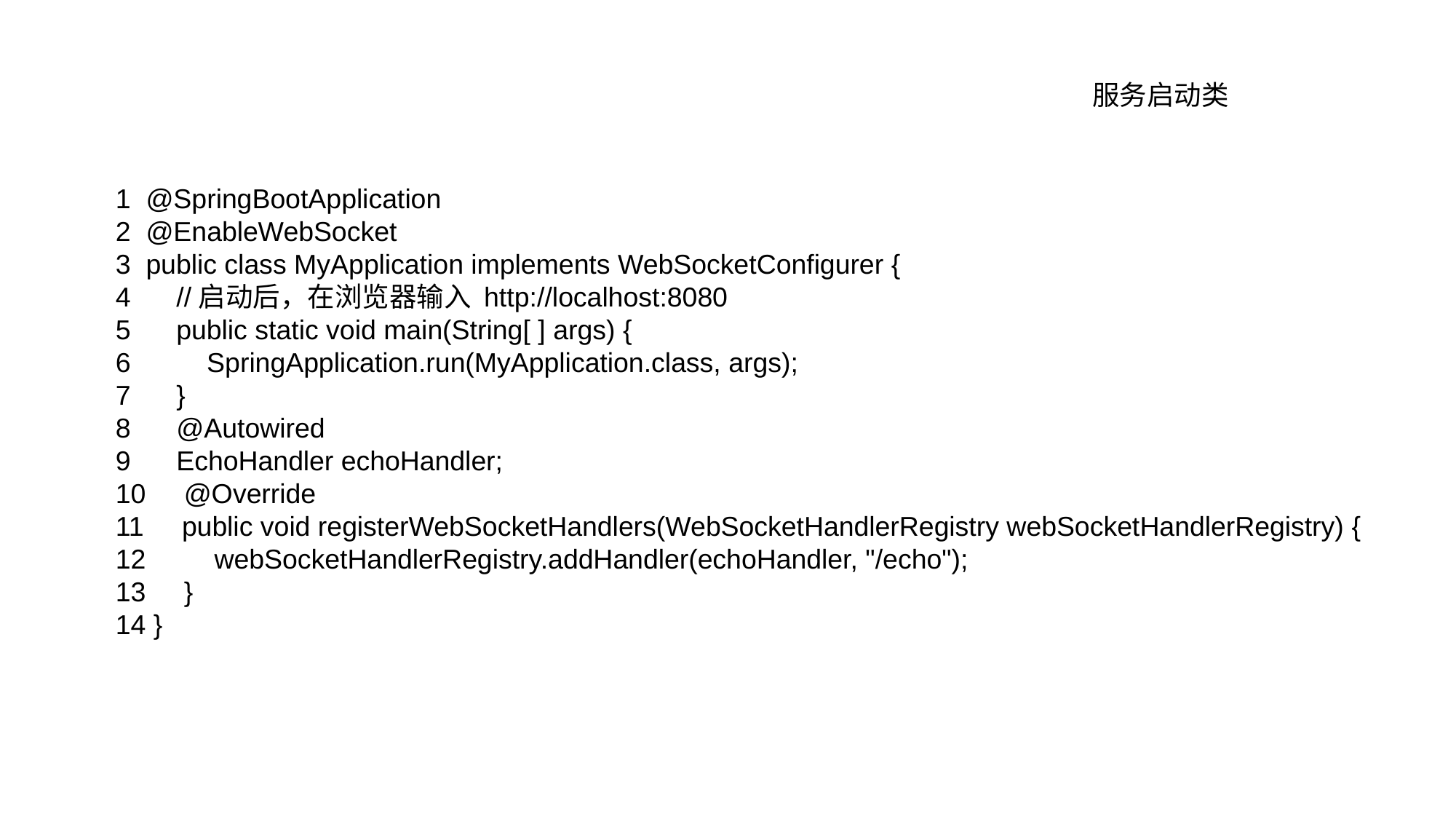

服务启动类
1  @SpringBootApplication
2  @EnableWebSocket
3  public class MyApplication implements WebSocketConfigurer {
4      //启动后，在浏览器输入 http://localhost:8080
5      public static void main(String[ ] args) {
6          SpringApplication.run(MyApplication.class, args);
7      }
8      @Autowired
9      EchoHandler echoHandler;
10     @Override
11     public void registerWebSocketHandlers(WebSocketHandlerRegistry webSocketHandlerRegistry) {
12         webSocketHandlerRegistry.addHandler(echoHandler, "/echo");
13     }
14 }